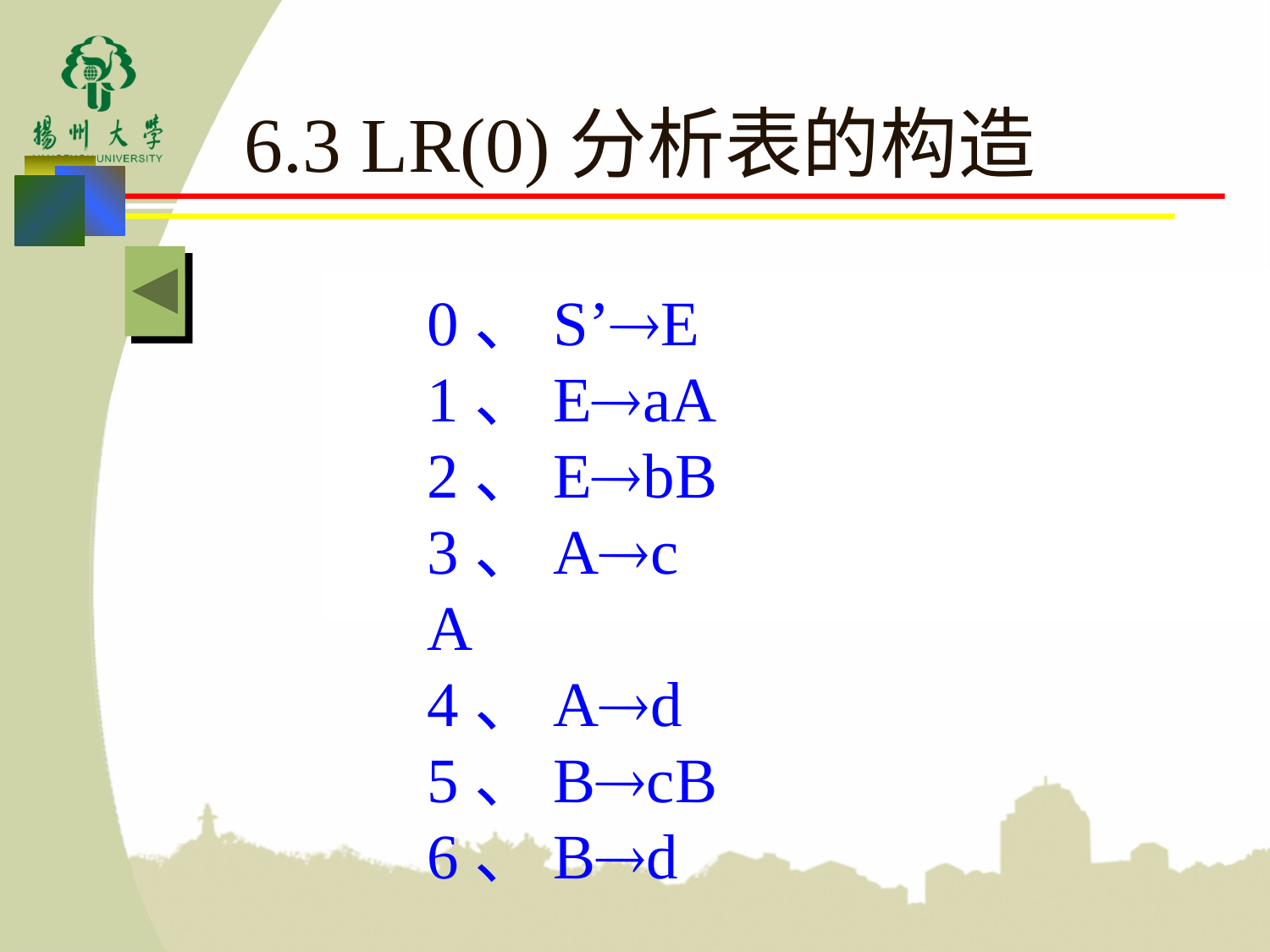

# 6.3 LR(0)分析表的构造

0、S’→E
1、E→aA
2、E→bB
3、A→cA
4、A→d
5、B→cB
6、B→d

55